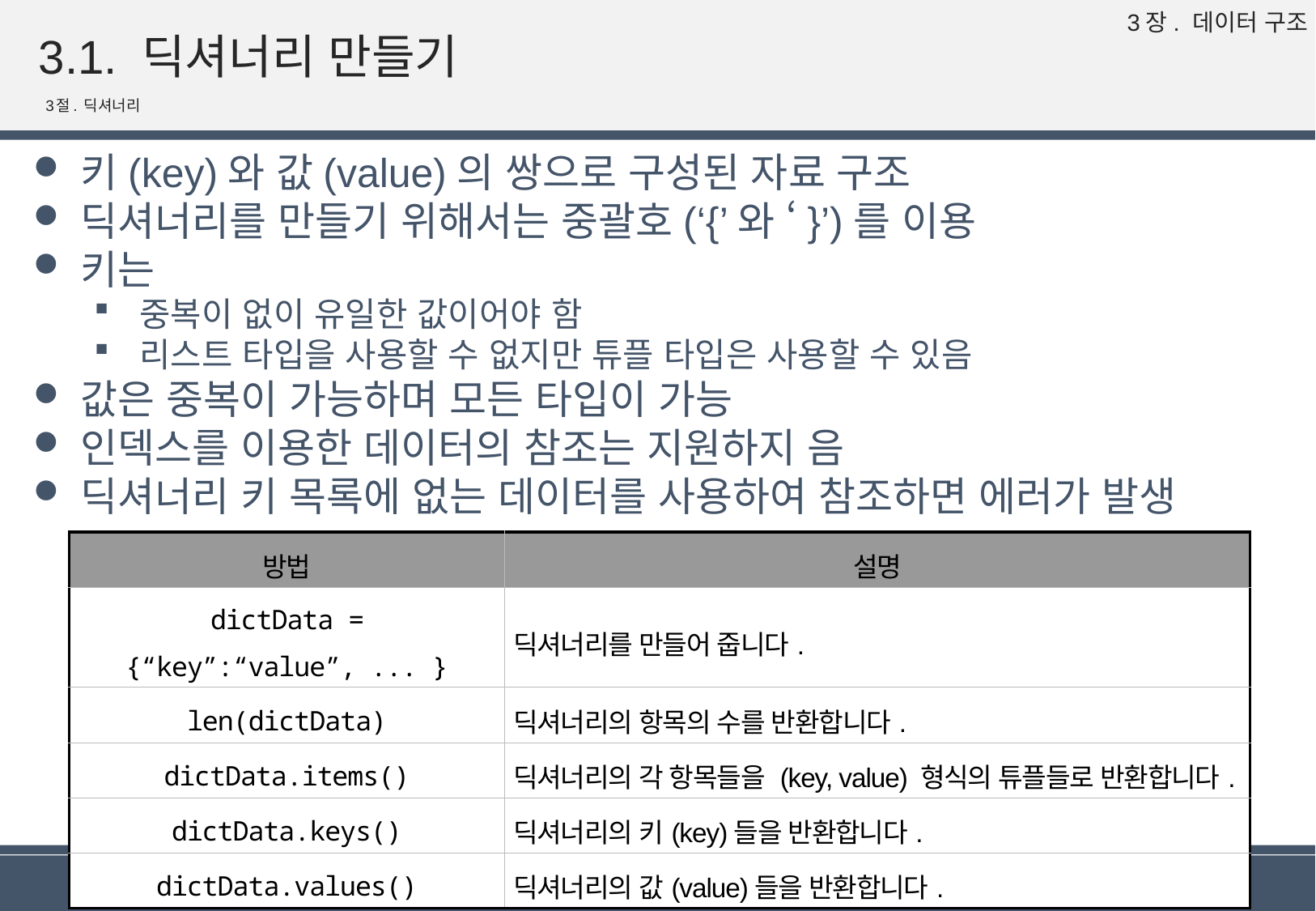

# 3.1. 딕셔너리 만들기
3절. 딕셔너리
키(key)와 값(value)의 쌍으로 구성된 자료 구조
딕셔너리를 만들기 위해서는 중괄호(‘{’와 ‘}’)를 이용
키는
중복이 없이 유일한 값이어야 함
리스트 타입을 사용할 수 없지만 튜플 타입은 사용할 수 있음
값은 중복이 가능하며 모든 타입이 가능
인덱스를 이용한 데이터의 참조는 지원하지 음
딕셔너리 키 목록에 없는 데이터를 사용하여 참조하면 에러가 발생

| 방법 | 설명 |
| --- | --- |
| dictData = {“key”:“value”, ... } | 딕셔너리를 만들어 줍니다. |
| len(dictData) | 딕셔너리의 항목의 수를 반환합니다. |
| dictData.items() | 딕셔너리의 각 항목들을 (key, value) 형식의 튜플들로 반환합니다. |
| dictData.keys() | 딕셔너리의 키(key)들을 반환합니다. |
| dictData.values() | 딕셔너리의 값(value)들을 반환합니다. |
24